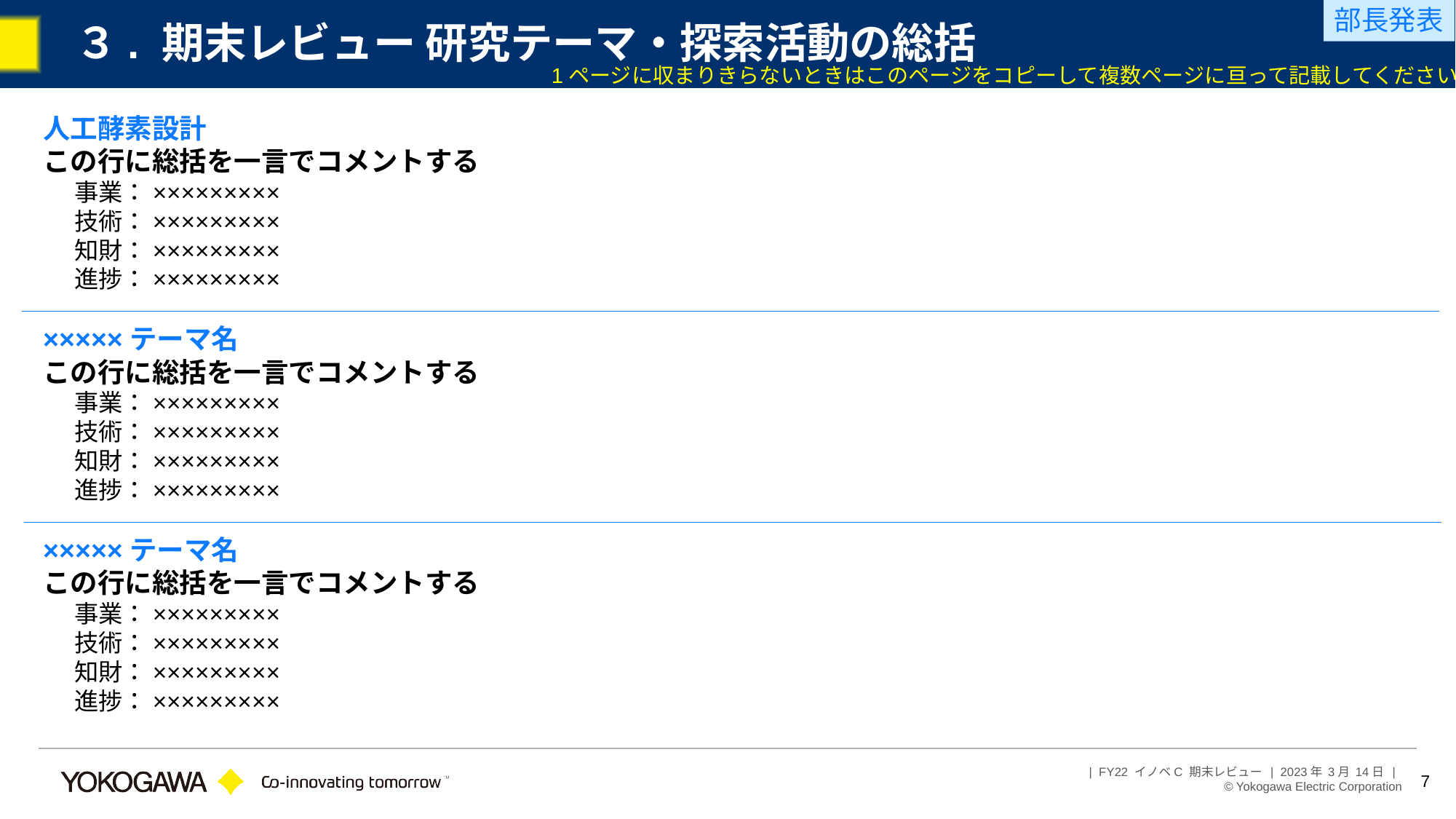

部長発表
# ３. 期末レビュー 研究テーマ・探索活動の総括
1ページに収まりきらないときはこのページをコピーして複数ページに亘って記載してください。
人工酵素設計
この行に総括を一言でコメントする
事業：×××××××××
技術：×××××××××
知財：×××××××××
進捗：×××××××××

×××××テーマ名
この行に総括を一言でコメントする
事業：×××××××××
技術：×××××××××
知財：×××××××××
進捗：×××××××××

×××××テーマ名
この行に総括を一言でコメントする
事業：×××××××××
技術：×××××××××
知財：×××××××××
進捗：×××××××××
7